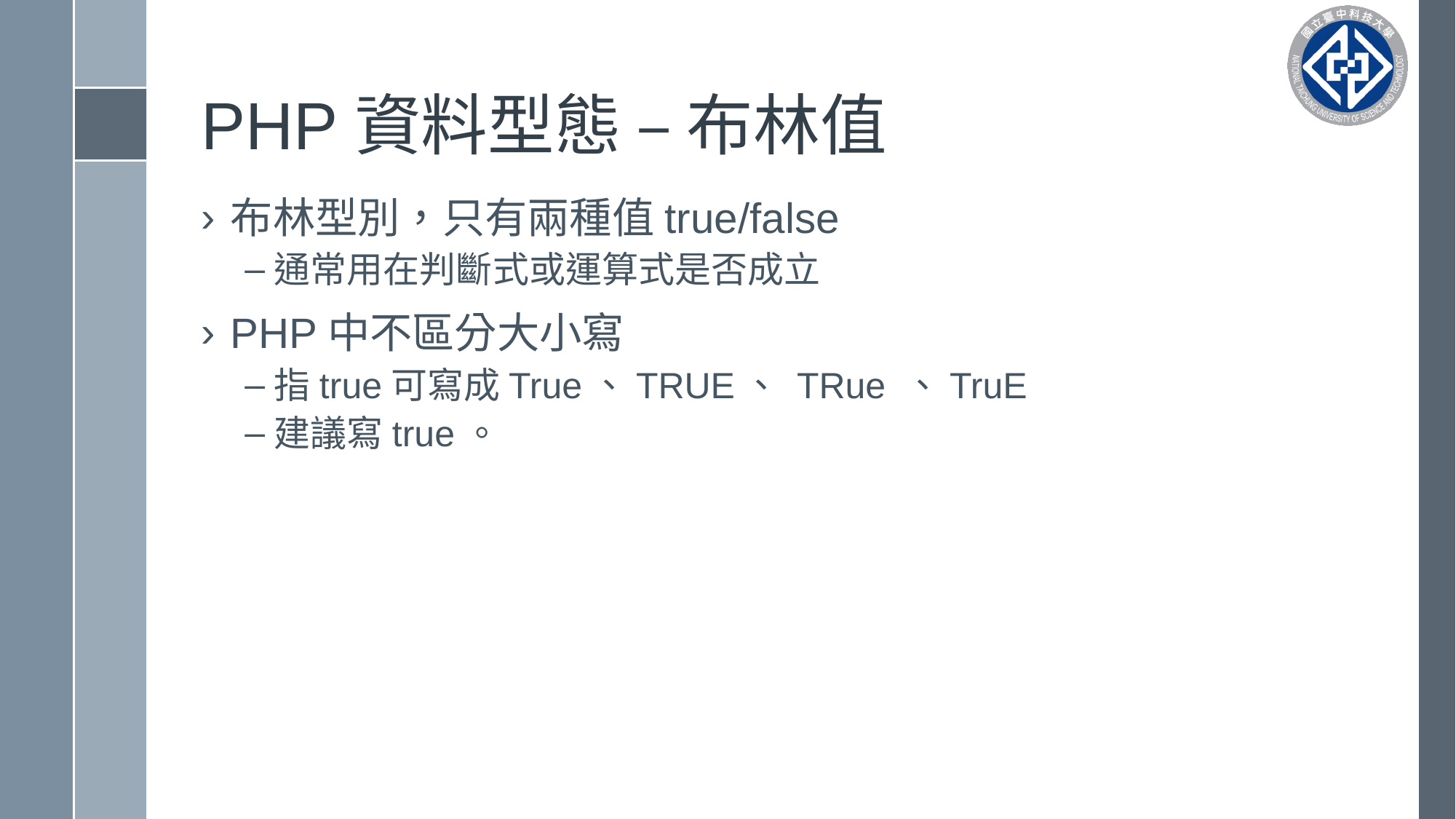

# PHP資料型態 – 布林值
布林型別，只有兩種值true/false
通常用在判斷式或運算式是否成立
PHP中不區分大小寫
指true可寫成True、TRUE、 TRue 、TruE
建議寫true。